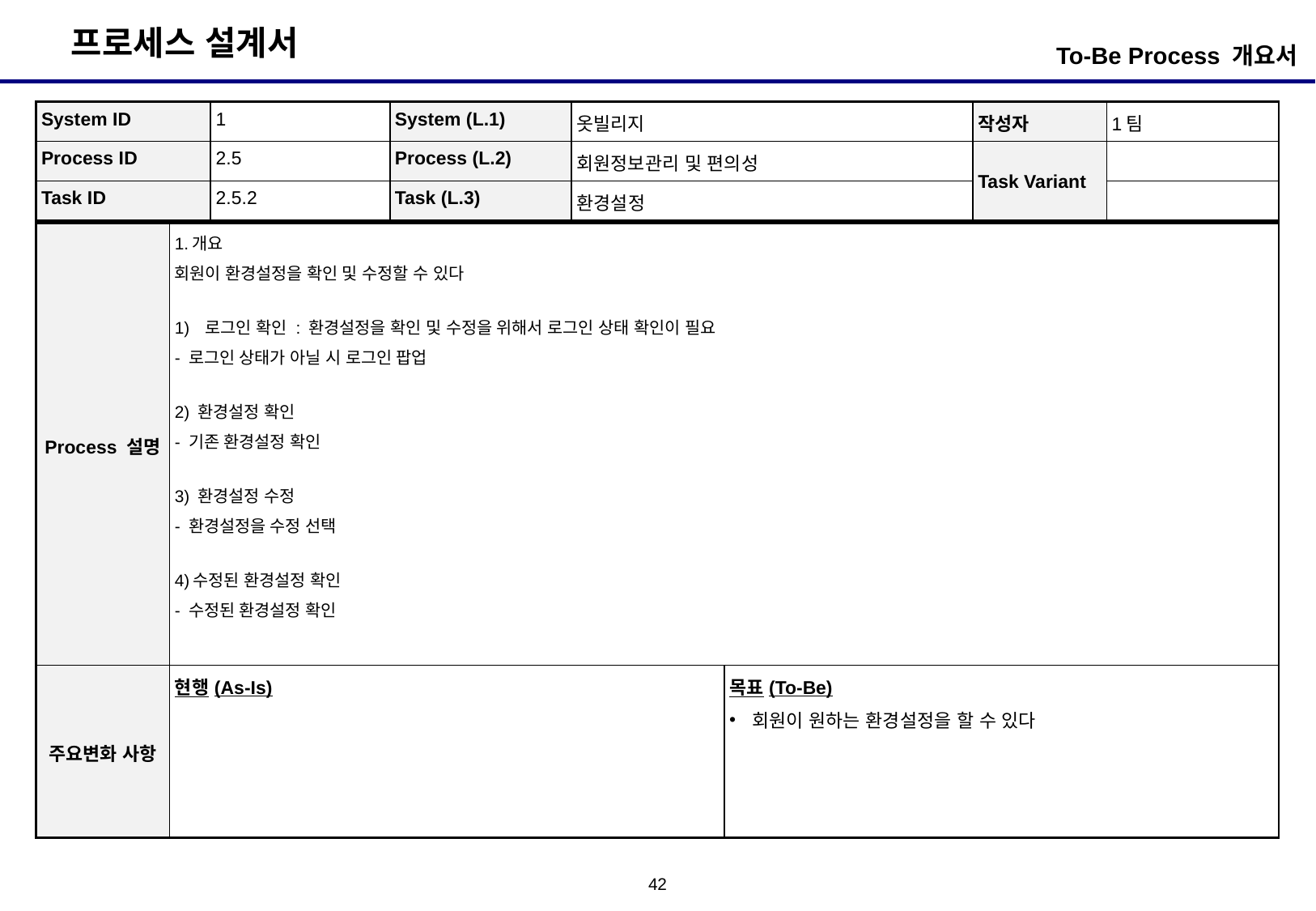

To-Be Process 개요서
| System ID | 1 | System (L.1) | 옷빌리지 | 작성자 | 1팀 |
| --- | --- | --- | --- | --- | --- |
| Process ID | 2.5 | Process (L.2) | 회원정보관리 및 편의성 | Task Variant |  |
| Task ID | 2.5.2 | Task (L.3) | 환경설정 |  |  |
| Process 설명 | 1.개요 회원이 환경설정을 확인 및 수정할 수 있다 로그인 확인 : 환경설정을 확인 및 수정을 위해서 로그인 상태 확인이 필요 - 로그인 상태가 아닐 시 로그인 팝업 2) 환경설정 확인 - 기존 환경설정 확인 3) 환경설정 수정 - 환경설정을 수정 선택 4)수정된 환경설정 확인 - 수정된 환경설정 확인 |  |
| --- | --- | --- |
| 주요변화 사항 | 현행(As-Is) | 목표(To-Be) 회원이 원하는 환경설정을 할 수 있다 |